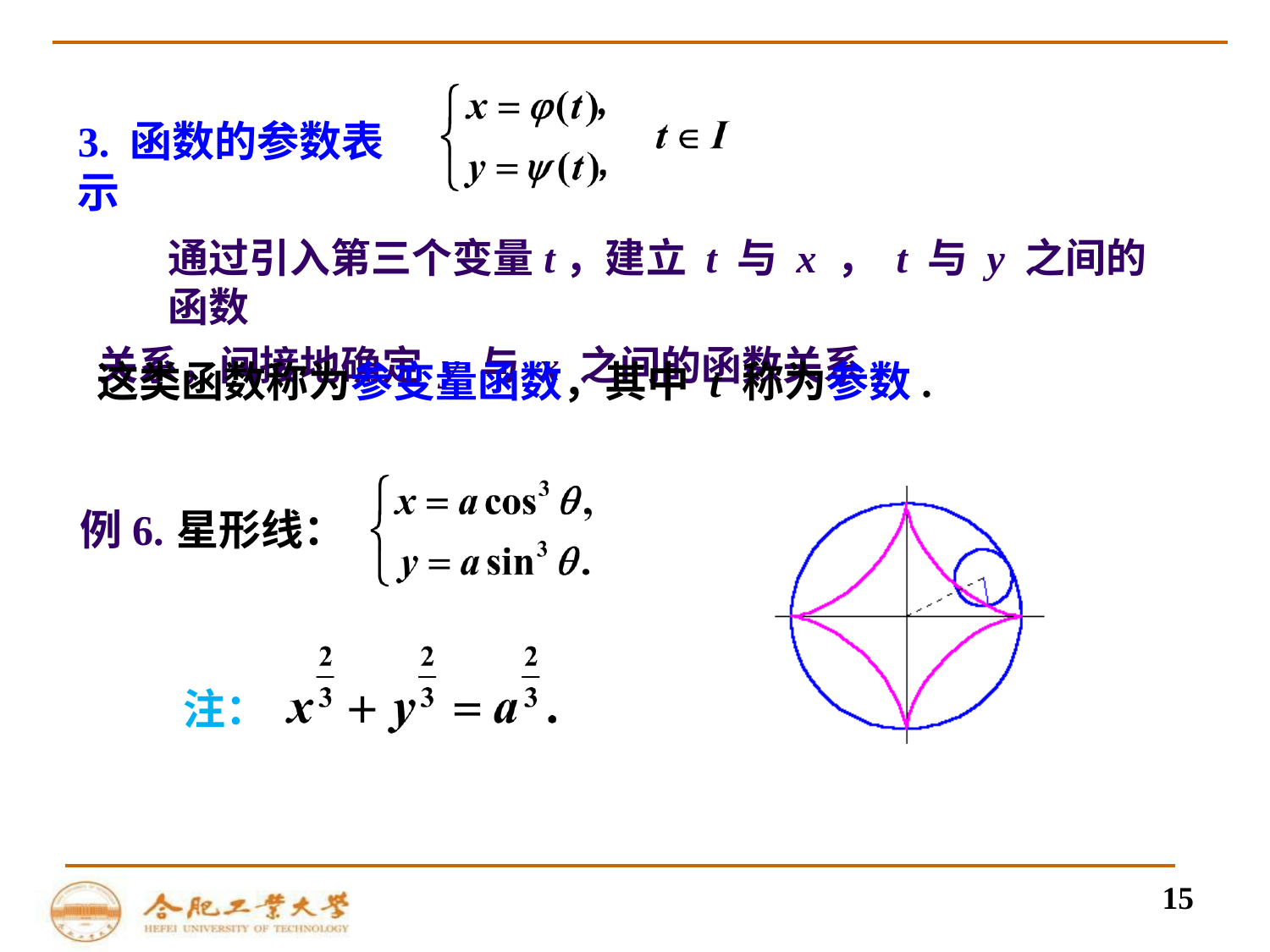

# 3. 函数的参数表示
通过引入第三个变量t，建立 t 与 x ， t 与 y 之间的函数
关系，间接地确定 y 与 x 之间的函数关系,
这类函数称为参变量函数，其中 t 称为参数.

例6.	星形线：

注：
15